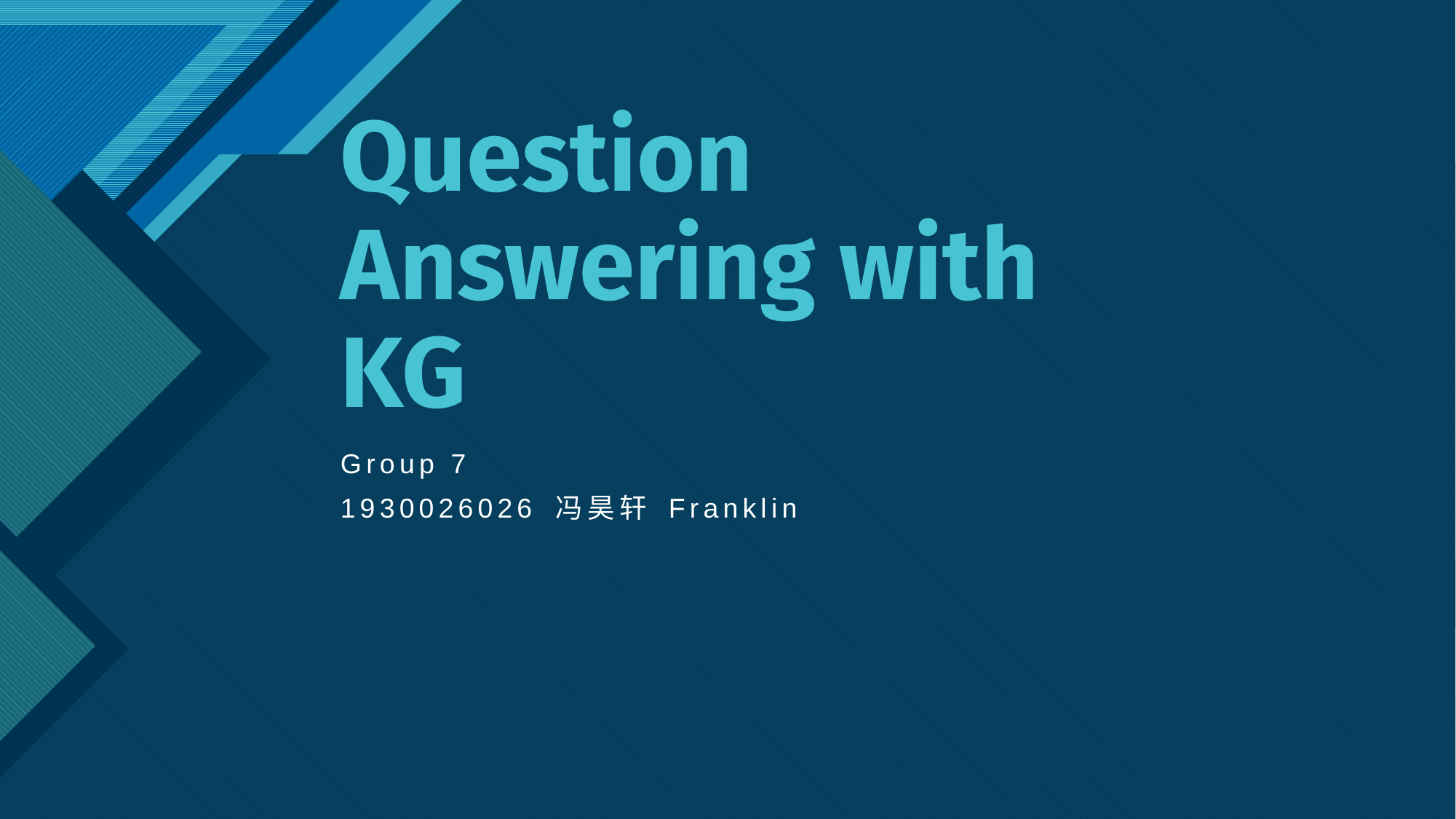

# Question Answering with KG
Group 7
1930026026 冯昊轩 Franklin